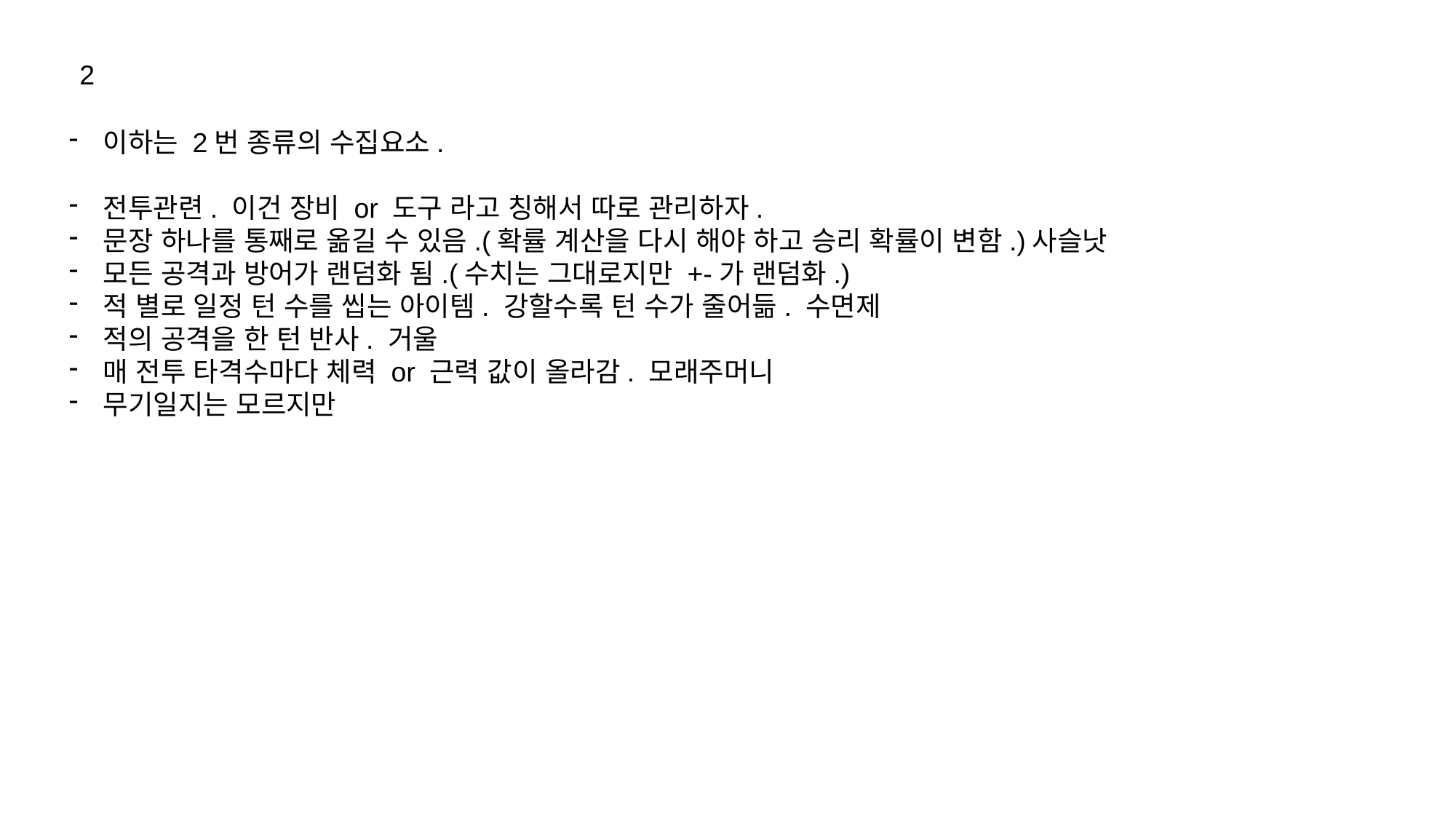

2
이하는 2번 종류의 수집요소.

전투관련. 이건 장비 or 도구 라고 칭해서 따로 관리하자.
문장 하나를 통째로 옮길 수 있음.(확률 계산을 다시 해야 하고 승리 확률이 변함.)사슬낫
모든 공격과 방어가 랜덤화 됨.(수치는 그대로지만 +-가 랜덤화.)
적 별로 일정 턴 수를 씹는 아이템. 강할수록 턴 수가 줄어듦. 수면제
적의 공격을 한 턴 반사. 거울
매 전투 타격수마다 체력 or 근력 값이 올라감. 모래주머니
무기일지는 모르지만